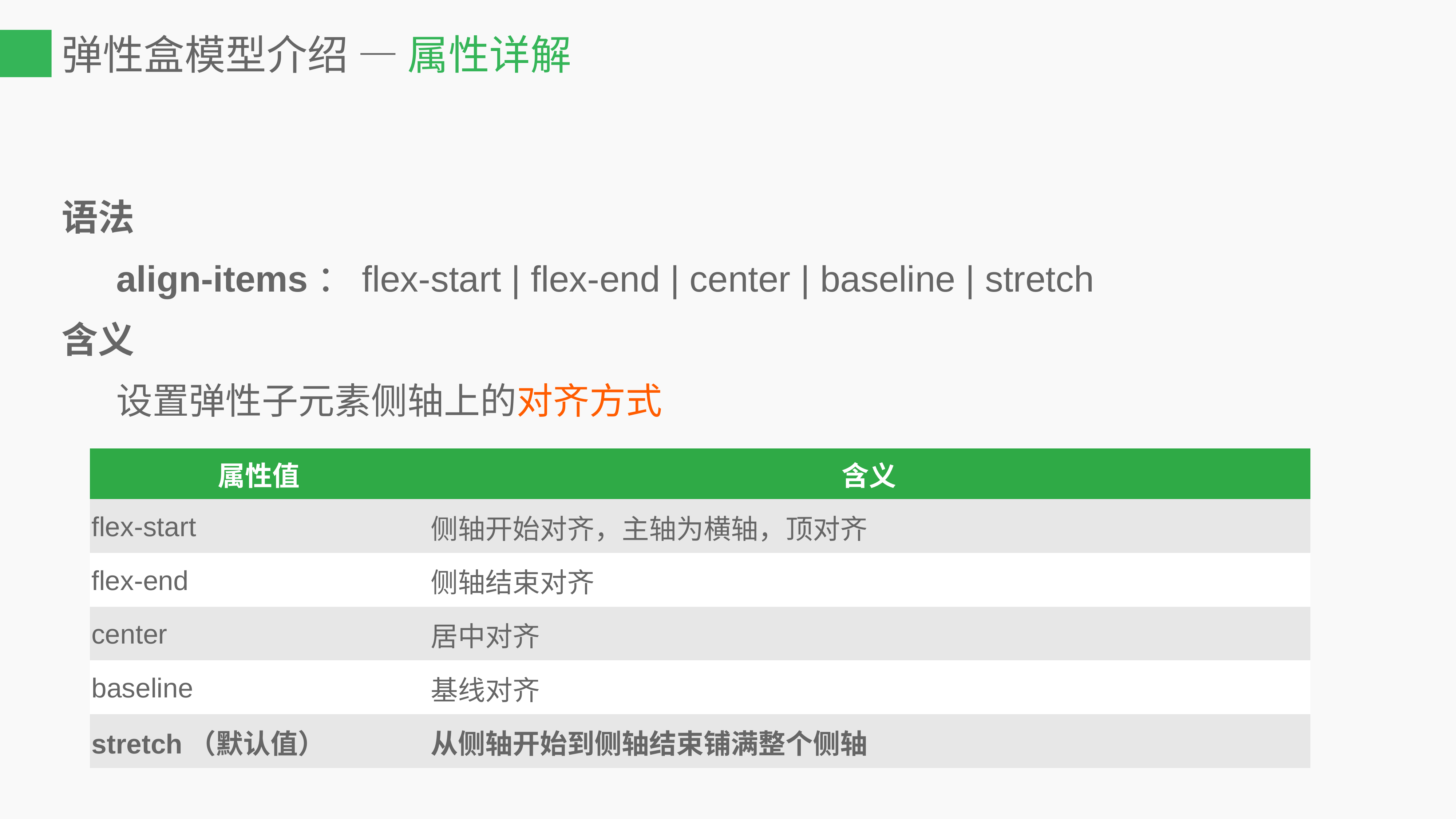

# 弹性盒模型介绍 — 属性详解
语法
	align-items：flex-start | flex-end | center | baseline | stretch
含义
	设置弹性子元素侧轴上的对齐方式
| 属性值 | 含义 |
| --- | --- |
| flex-start | 侧轴开始对齐，主轴为横轴，顶对齐 |
| flex-end | 侧轴结束对齐 |
| center | 居中对齐 |
| baseline | 基线对齐 |
| stretch（默认值） | 从侧轴开始到侧轴结束铺满整个侧轴 |